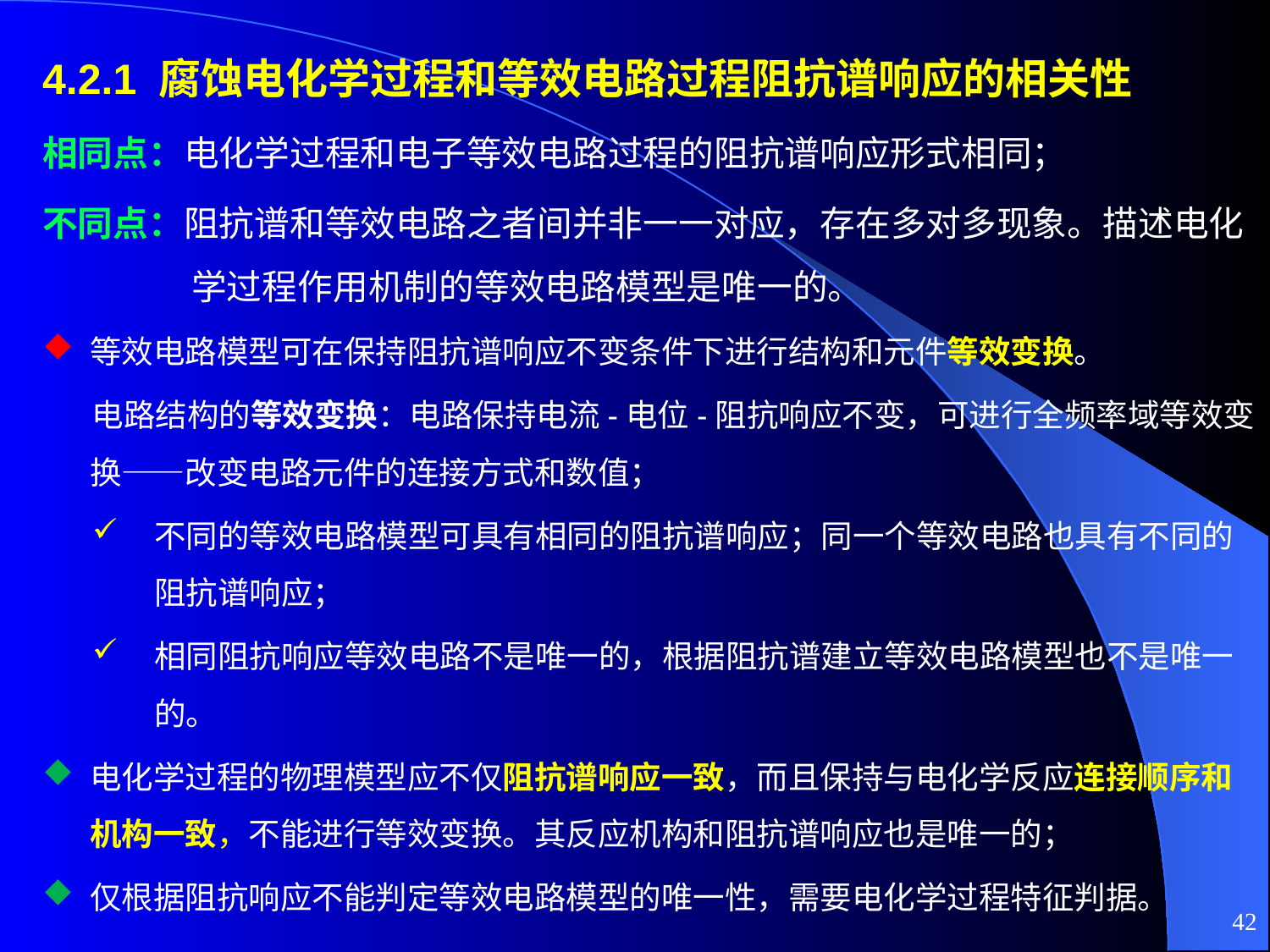

4.2.1 腐蚀电化学过程和等效电路过程阻抗谱响应的相关性
相同点：电化学过程和电子等效电路过程的阻抗谱响应形式相同；
不同点：阻抗谱和等效电路之者间并非一一对应，存在多对多现象。描述电化学过程作用机制的等效电路模型是唯一的。
等效电路模型可在保持阻抗谱响应不变条件下进行结构和元件等效变换。
电路结构的等效变换：电路保持电流-电位-阻抗响应不变，可进行全频率域等效变换——改变电路元件的连接方式和数值；
不同的等效电路模型可具有相同的阻抗谱响应；同一个等效电路也具有不同的阻抗谱响应；
相同阻抗响应等效电路不是唯一的，根据阻抗谱建立等效电路模型也不是唯一的。
电化学过程的物理模型应不仅阻抗谱响应一致，而且保持与电化学反应连接顺序和机构一致，不能进行等效变换。其反应机构和阻抗谱响应也是唯一的；
仅根据阻抗响应不能判定等效电路模型的唯一性，需要电化学过程特征判据。
42